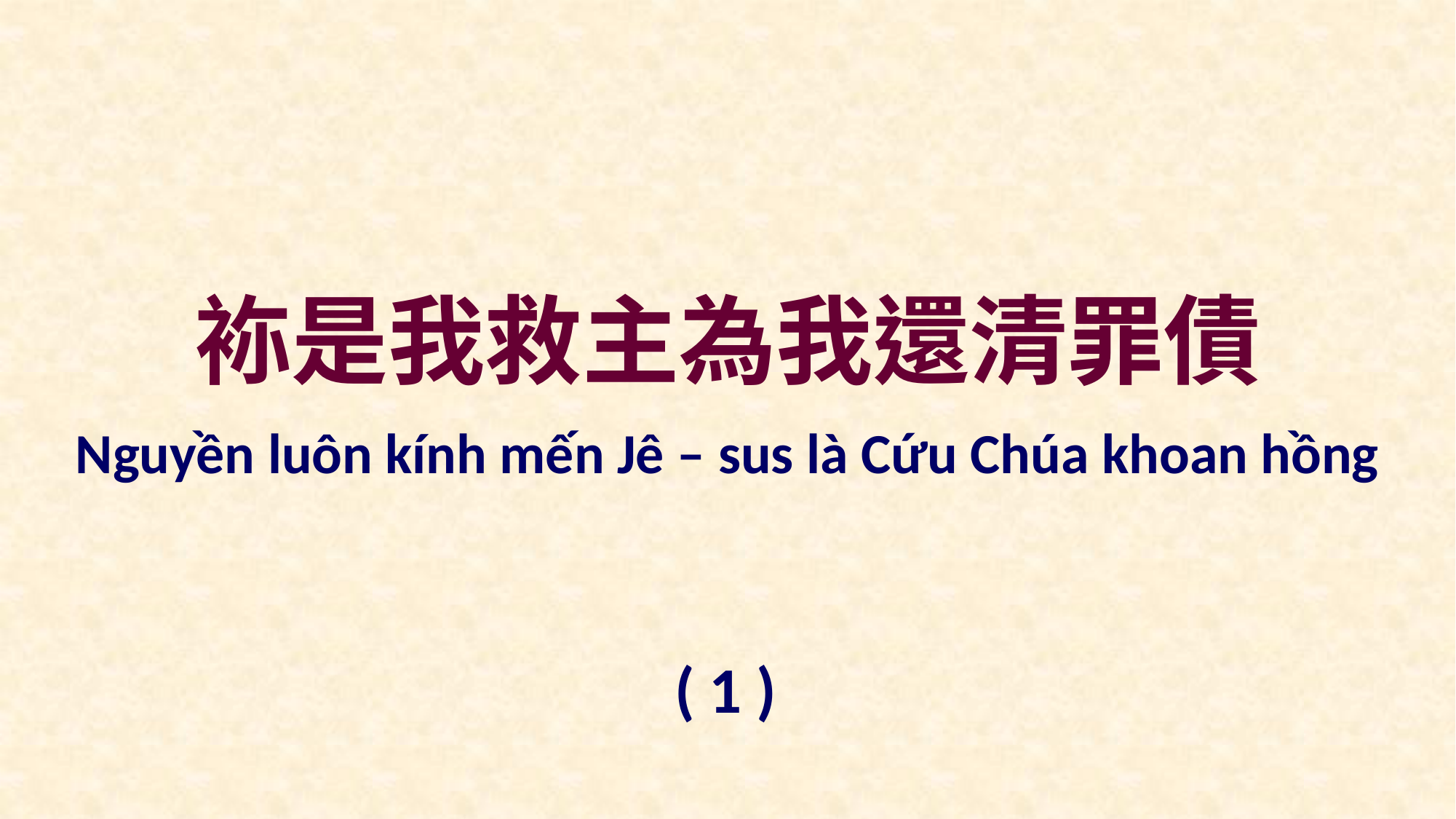

袮是我救主為我還清罪債
Nguyền luôn kính mến Jê – sus là Cứu Chúa khoan hồng
( 1 )